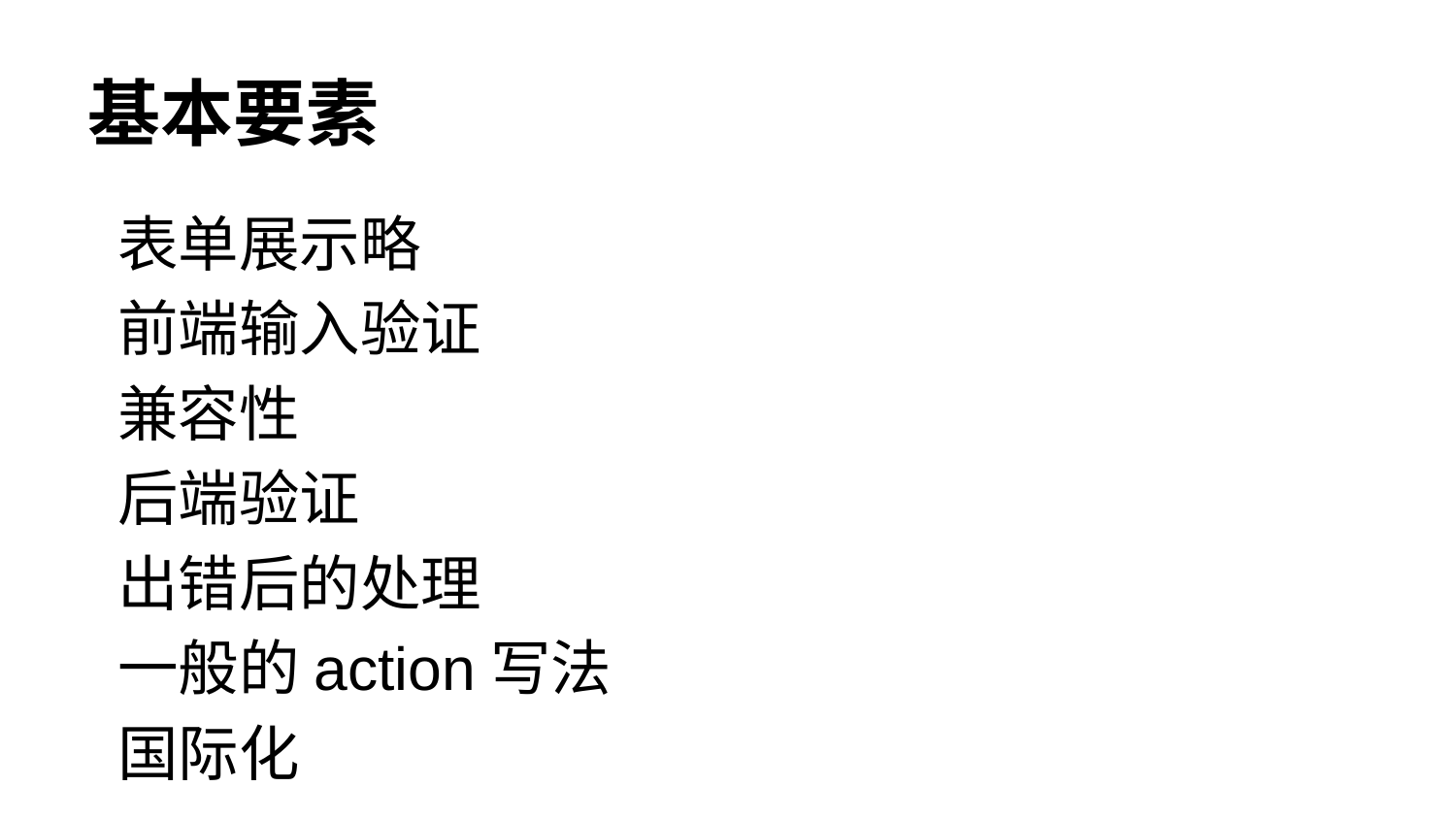

# 基本要素
表单展示略
前端输入验证
兼容性
后端验证
出错后的处理
一般的action写法
国际化